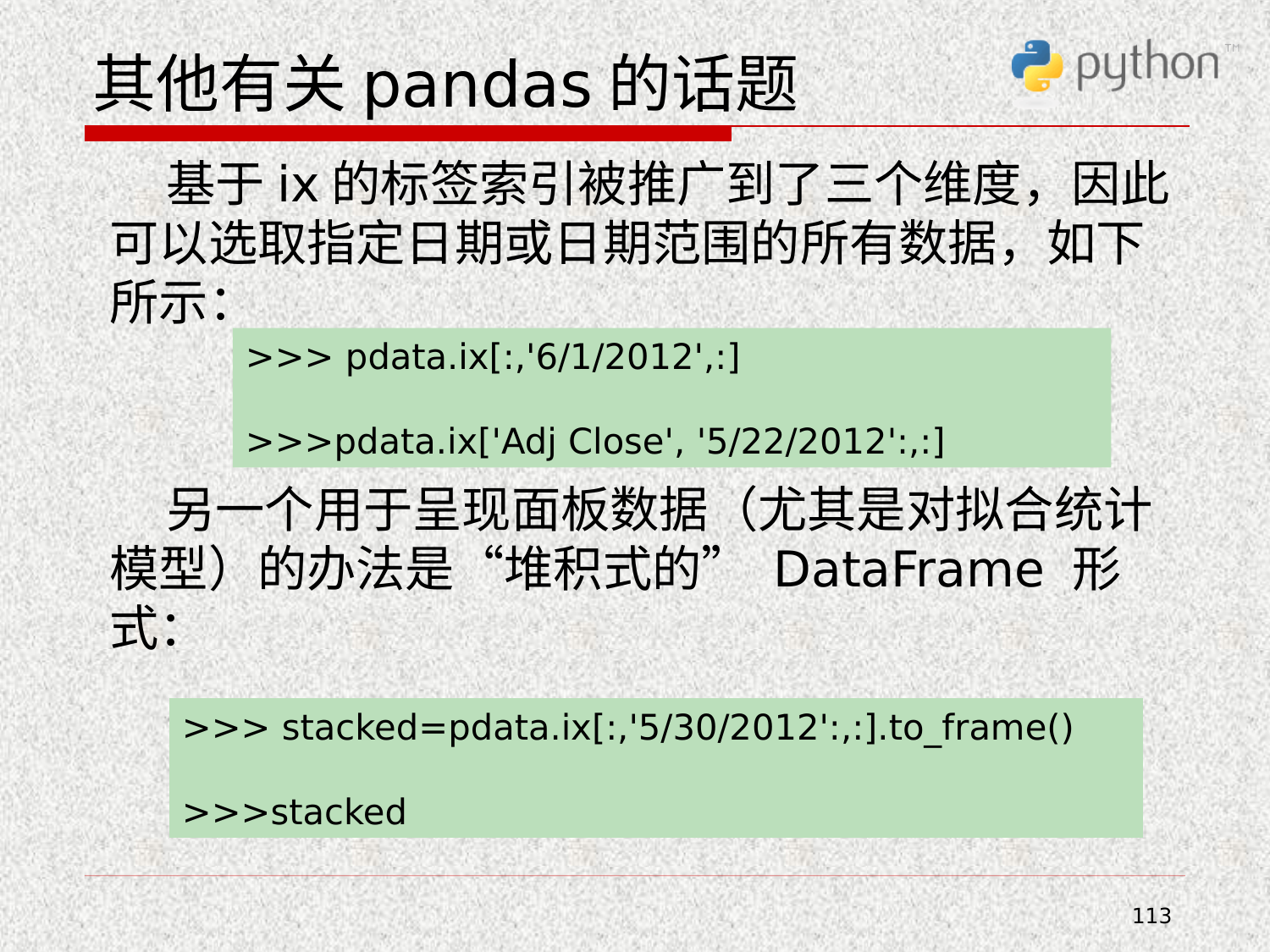

# 其他有关pandas的话题
          基于ix的标签索引被推广到了三个维度，因此可以选取指定日期或日期范围的所有数据，如下所示：

          另一个用于呈现面板数据（尤其是对拟合统计模型）的办法是“堆积式的” DataFrame 形式：

>>> pdata.ix[:,'6/1/2012',:]

>>>pdata.ix['Adj Close', '5/22/2012':,:]
>>> stacked=pdata.ix[:,'5/30/2012':,:].to_frame()

>>>stacked
113